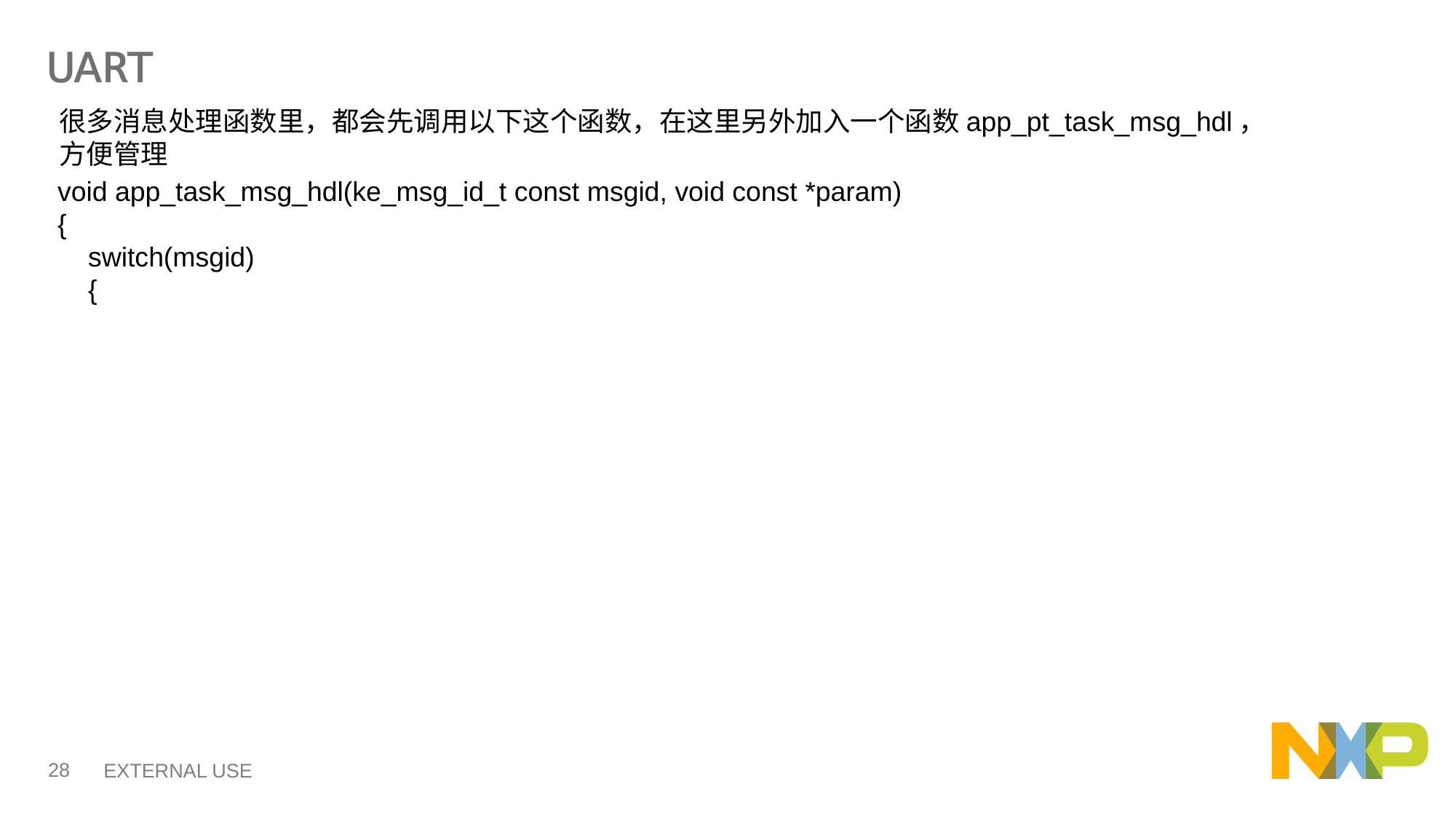

# UART
很多消息处理函数里，都会先调用以下这个函数，在这里另外加入一个函数app_pt_task_msg_hdl，方便管理

void app_task_msg_hdl(ke_msg_id_t const msgid, void const *param)
{
    switch(msgid)
    {